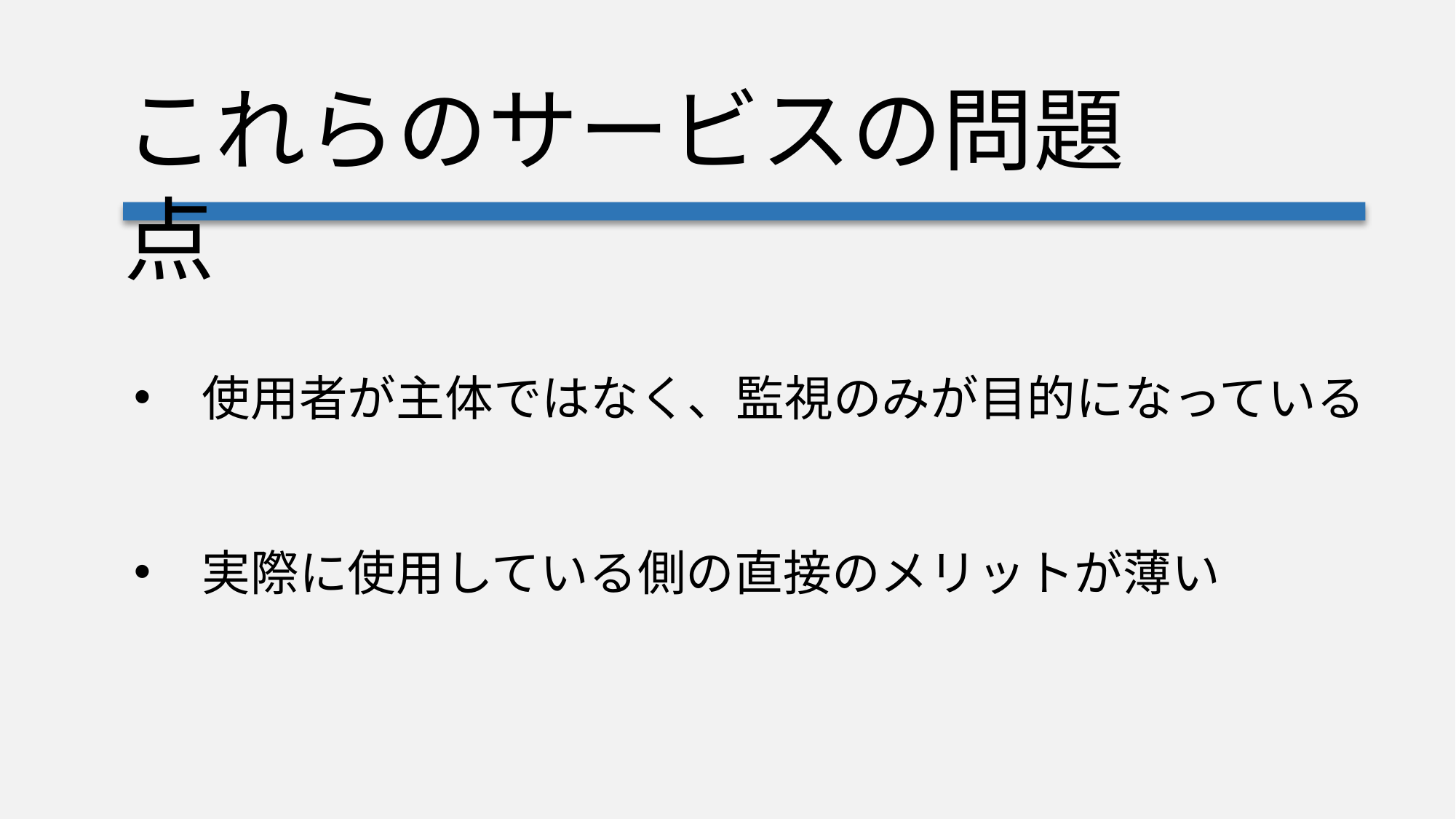

これらのサービスの問題点

使用者が主体ではなく、監視のみが目的になっている

実際に使用している側の直接のメリットが薄い